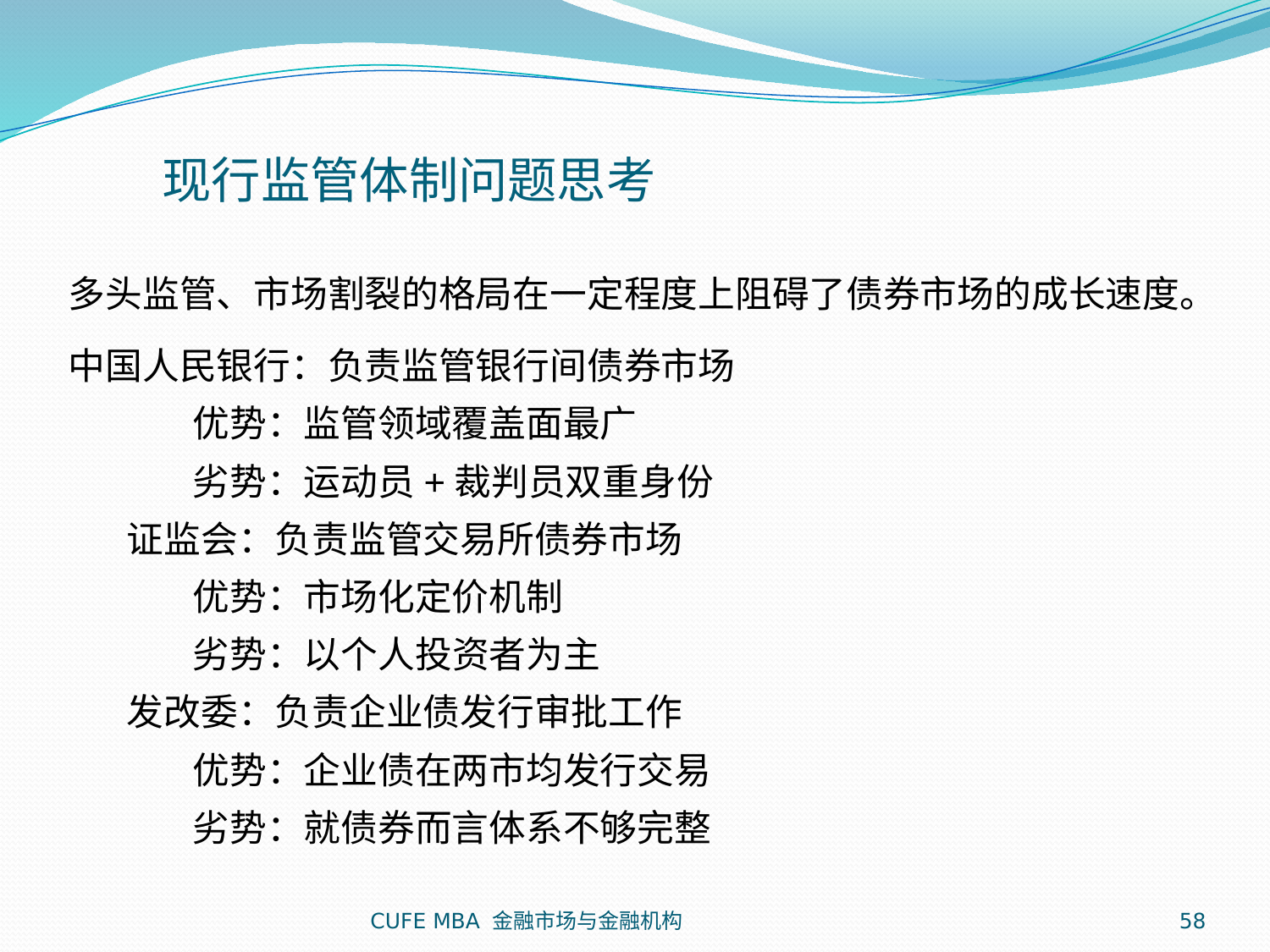

现行监管体制问题思考
多头监管、市场割裂的格局在一定程度上阻碍了债券市场的成长速度。
中国人民银行：负责监管银行间债券市场
              优势：监管领域覆盖面最广
              劣势：运动员+裁判员双重身份
      证监会：负责监管交易所债券市场
              优势：市场化定价机制
              劣势：以个人投资者为主
      发改委：负责企业债发行审批工作
              优势：企业债在两市均发行交易
              劣势：就债券而言体系不够完整

CUFE MBA 金融市场与金融机构
58